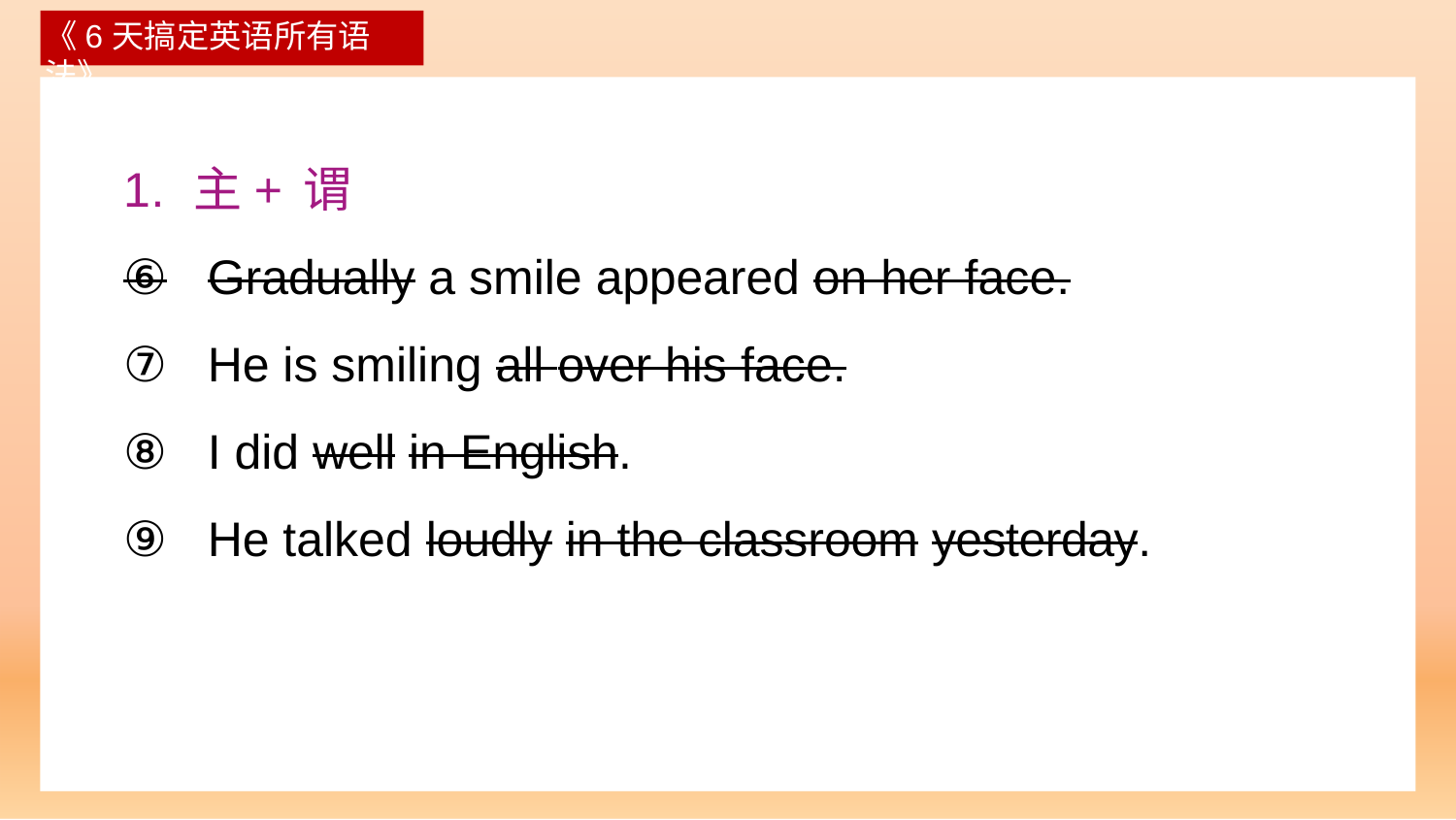

# 《6天搞定英语所有语法》
1. 主+谓
⑥	Gradually a smile appeared on her face.
⑦	He is smiling all over his face.
⑧	I did well in English.
⑨	He talked loudly in the classroom yesterday.